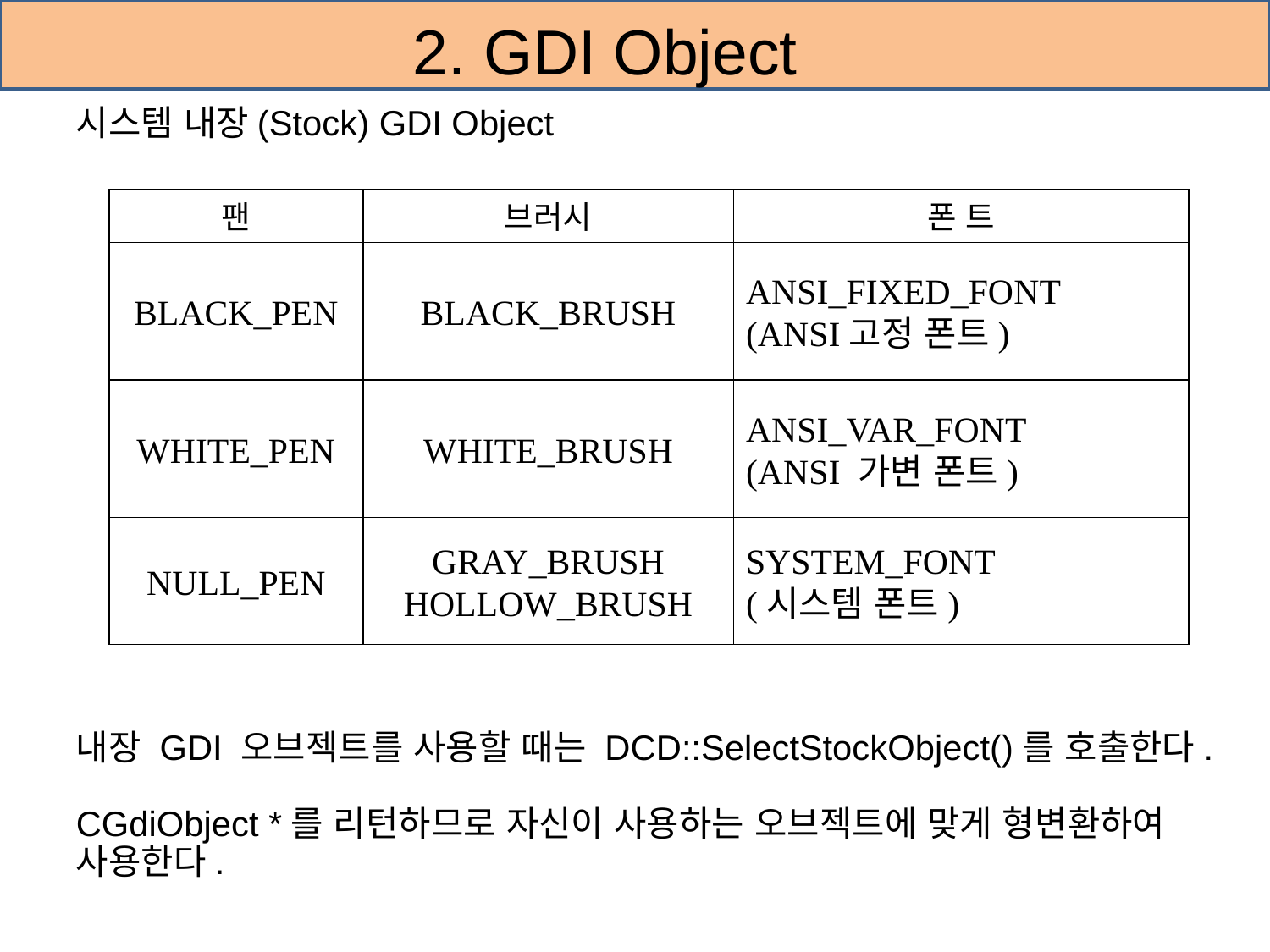

# 2. GDI Object
시스템 내장(Stock) GDI Object
팬
브러시
폰 트
BLACK_PEN
BLACK_BRUSH
ANSI_FIXED_FONT
(ANSI고정 폰트)
WHITE_PEN
WHITE_BRUSH
ANSI_VAR_FONT
(ANSI 가변 폰트)
NULL_PEN
GRAY_BRUSH
HOLLOW_BRUSH
SYSTEM_FONT
(시스템 폰트)
내장 GDI 오브젝트를 사용할 때는 DCD::SelectStockObject()를 호출한다.

CGdiObject *를 리턴하므로 자신이 사용하는 오브젝트에 맞게 형변환하여 사용한다.